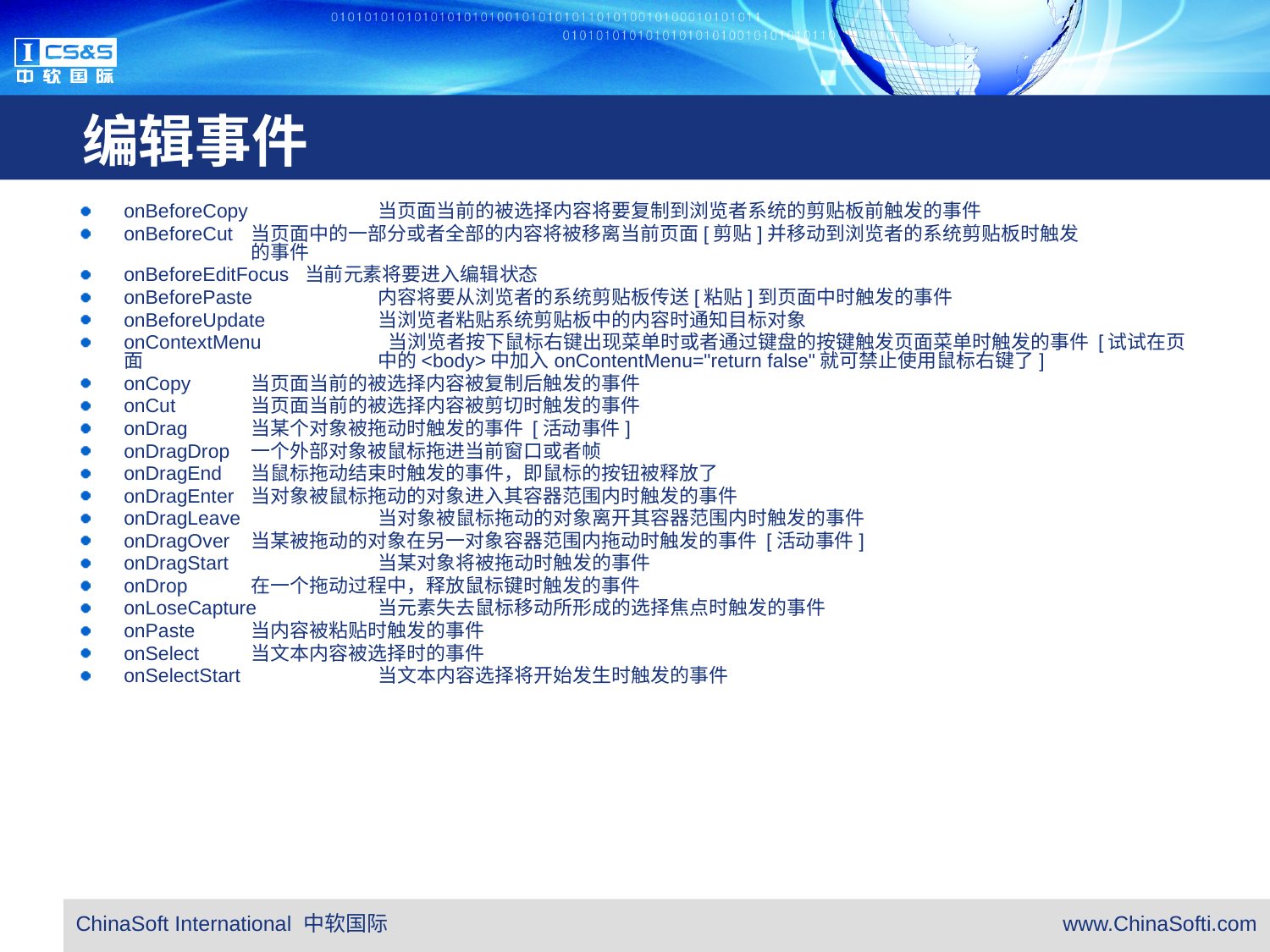

# 编辑事件
onBeforeCopy 	当页面当前的被选择内容将要复制到浏览者系统的剪贴板前触发的事件
onBeforeCut  	当页面中的一部分或者全部的内容将被移离当前页面[剪贴]并移动到浏览者的系统剪贴板时触发		的事件
onBeforeEditFocus  当前元素将要进入编辑状态
onBeforePaste    	内容将要从浏览者的系统剪贴板传送[粘贴]到页面中时触发的事件
onBeforeUpdate    	当浏览者粘贴系统剪贴板中的内容时通知目标对象
onContextMenu 	 当浏览者按下鼠标右键出现菜单时或者通过键盘的按键触发页面菜单时触发的事件 [试试在页面		中的<body>中加入onContentMenu="return false"就可禁止使用鼠标右键了]
onCopy    	当页面当前的被选择内容被复制后触发的事件
onCut    	当页面当前的被选择内容被剪切时触发的事件
onDrag   	当某个对象被拖动时触发的事件 [活动事件]
onDragDrop   	一个外部对象被鼠标拖进当前窗口或者帧
onDragEnd    	当鼠标拖动结束时触发的事件，即鼠标的按钮被释放了
onDragEnter   	当对象被鼠标拖动的对象进入其容器范围内时触发的事件
onDragLeave   	当对象被鼠标拖动的对象离开其容器范围内时触发的事件
onDragOver   	当某被拖动的对象在另一对象容器范围内拖动时触发的事件 [活动事件]
onDragStart    	当某对象将被拖动时触发的事件
onDrop    	在一个拖动过程中，释放鼠标键时触发的事件
onLoseCapture    	当元素失去鼠标移动所形成的选择焦点时触发的事件
onPaste   	当内容被粘贴时触发的事件
onSelect   	当文本内容被选择时的事件
onSelectStart    	当文本内容选择将开始发生时触发的事件